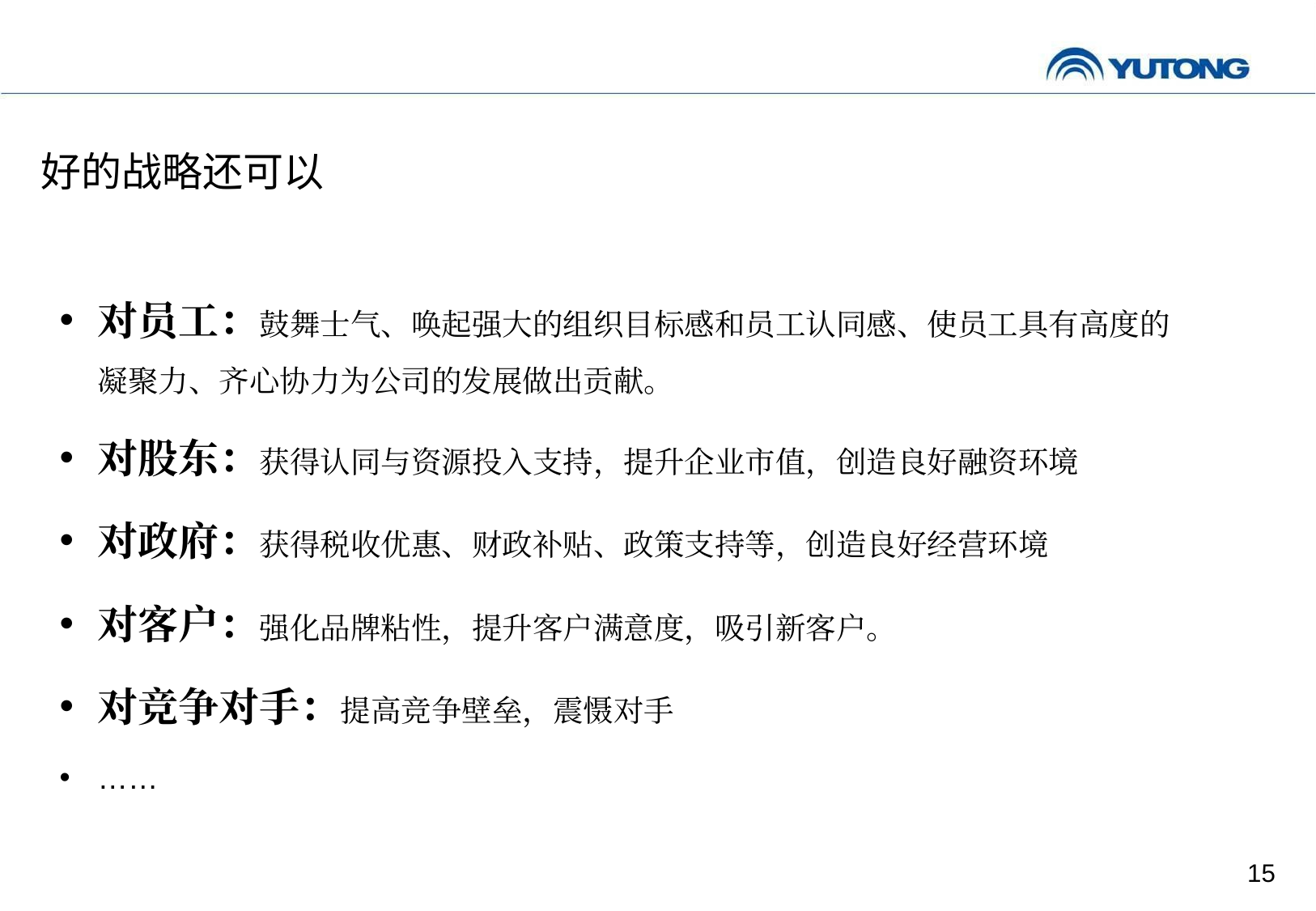

好的战略还可以
对员工：鼓舞士气、唤起强大的组织目标感和员工认同感、使员工具有高度的凝聚力、齐心协力为公司的发展做出贡献。
对股东：获得认同与资源投入支持，提升企业市值，创造良好融资环境
对政府：获得税收优惠、财政补贴、政策支持等，创造良好经营环境
对客户：强化品牌粘性，提升客户满意度，吸引新客户。
对竞争对手：提高竞争壁垒，震慑对手
……
15